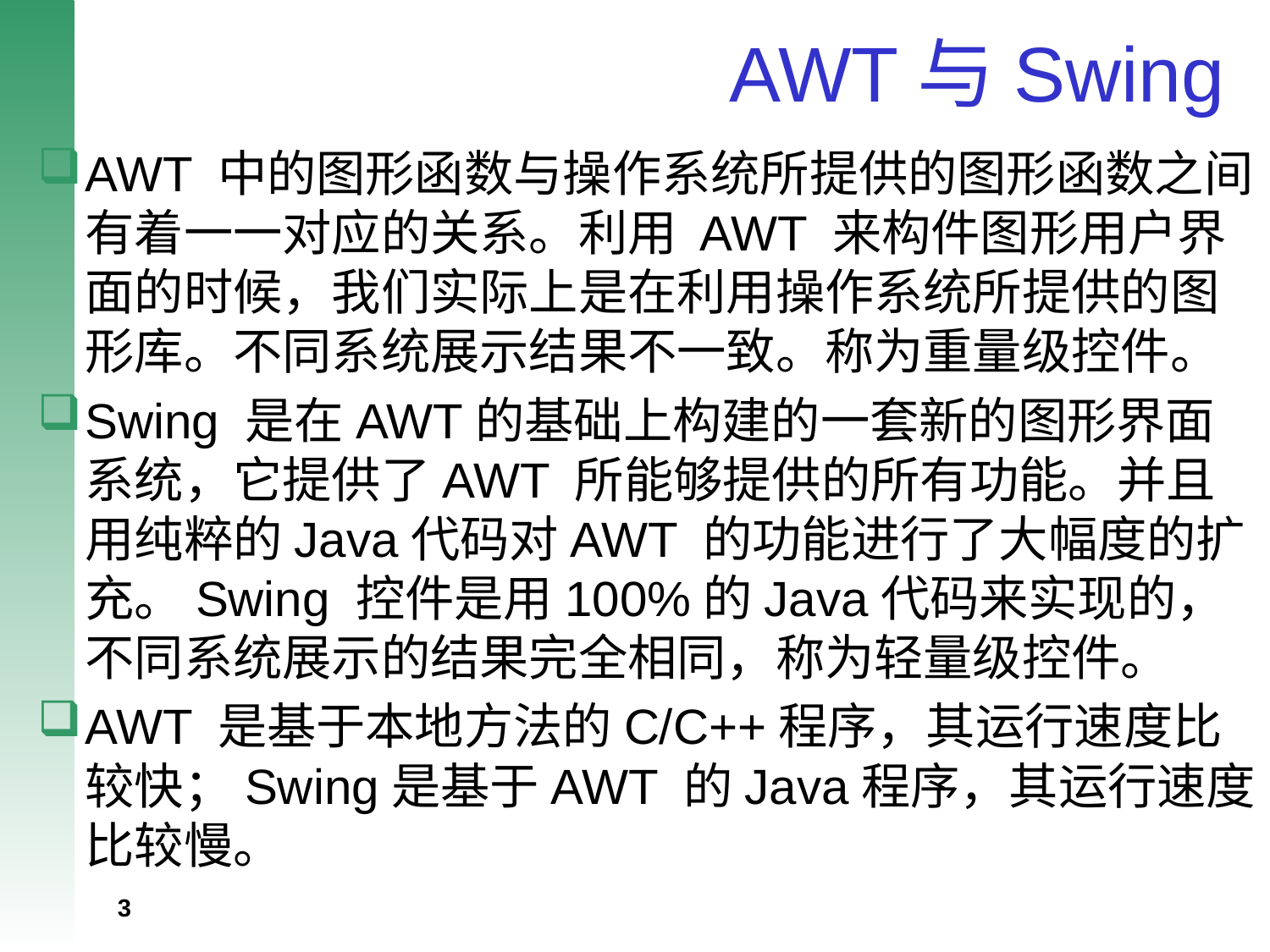

# AWT与Swing
AWT 中的图形函数与操作系统所提供的图形函数之间有着一一对应的关系。利用 AWT 来构件图形用户界面的时候，我们实际上是在利用操作系统所提供的图形库。不同系统展示结果不一致。称为重量级控件。
Swing 是在AWT的基础上构建的一套新的图形界面系统，它提供了AWT 所能够提供的所有功能。并且用纯粹的Java代码对AWT 的功能进行了大幅度的扩充。Swing 控件是用100%的Java代码来实现的，不同系统展示的结果完全相同，称为轻量级控件。
AWT 是基于本地方法的C/C++程序，其运行速度比较快；Swing是基于AWT 的Java程序，其运行速度比较慢。
3